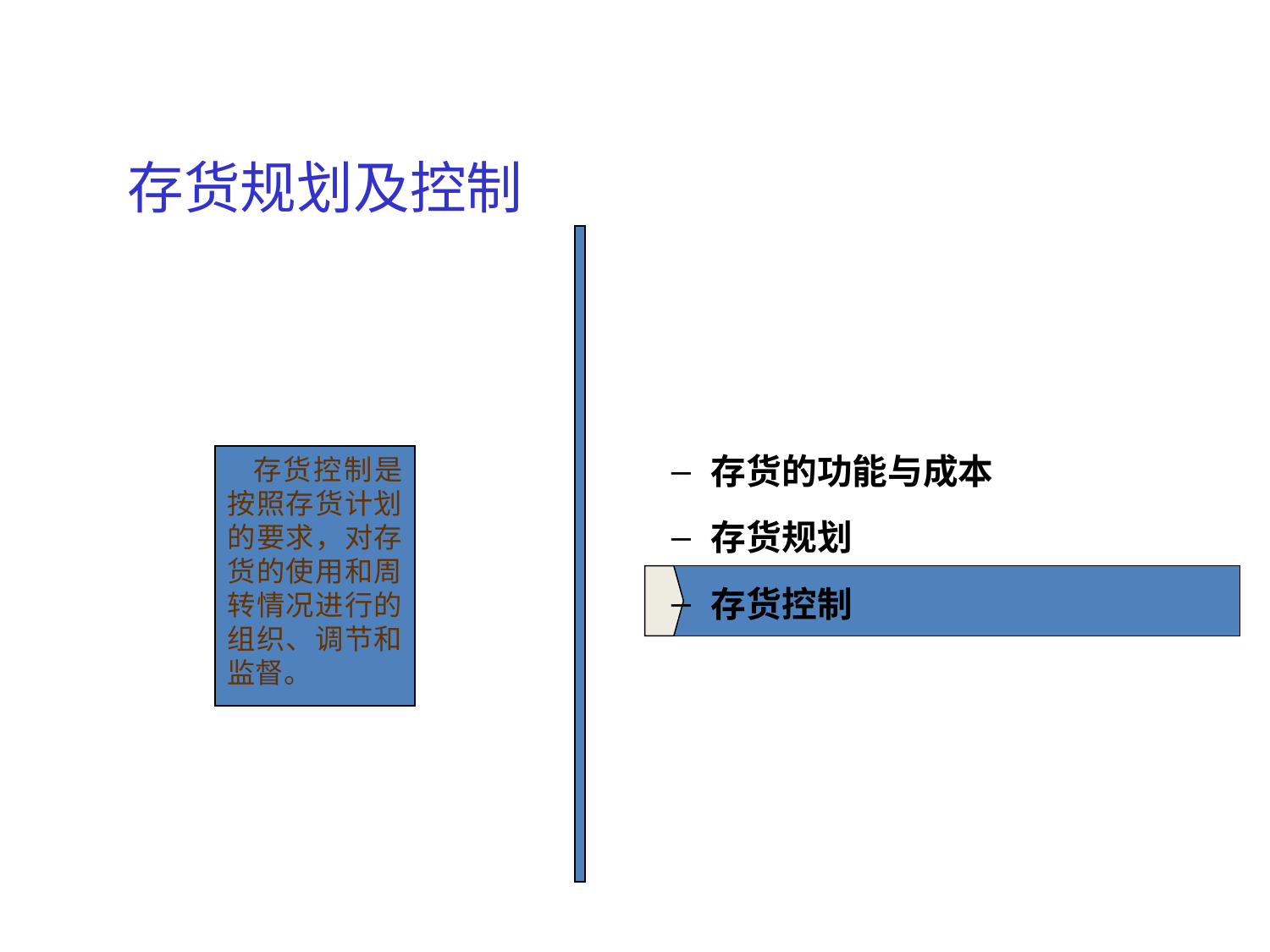

6. 存货的管理
存货规划及控制

存货的功能与成本
存货规划
存货控制

  存货控制是按照存货计划的要求，对存货的使用和周转情况进行的组织、调节和监督。